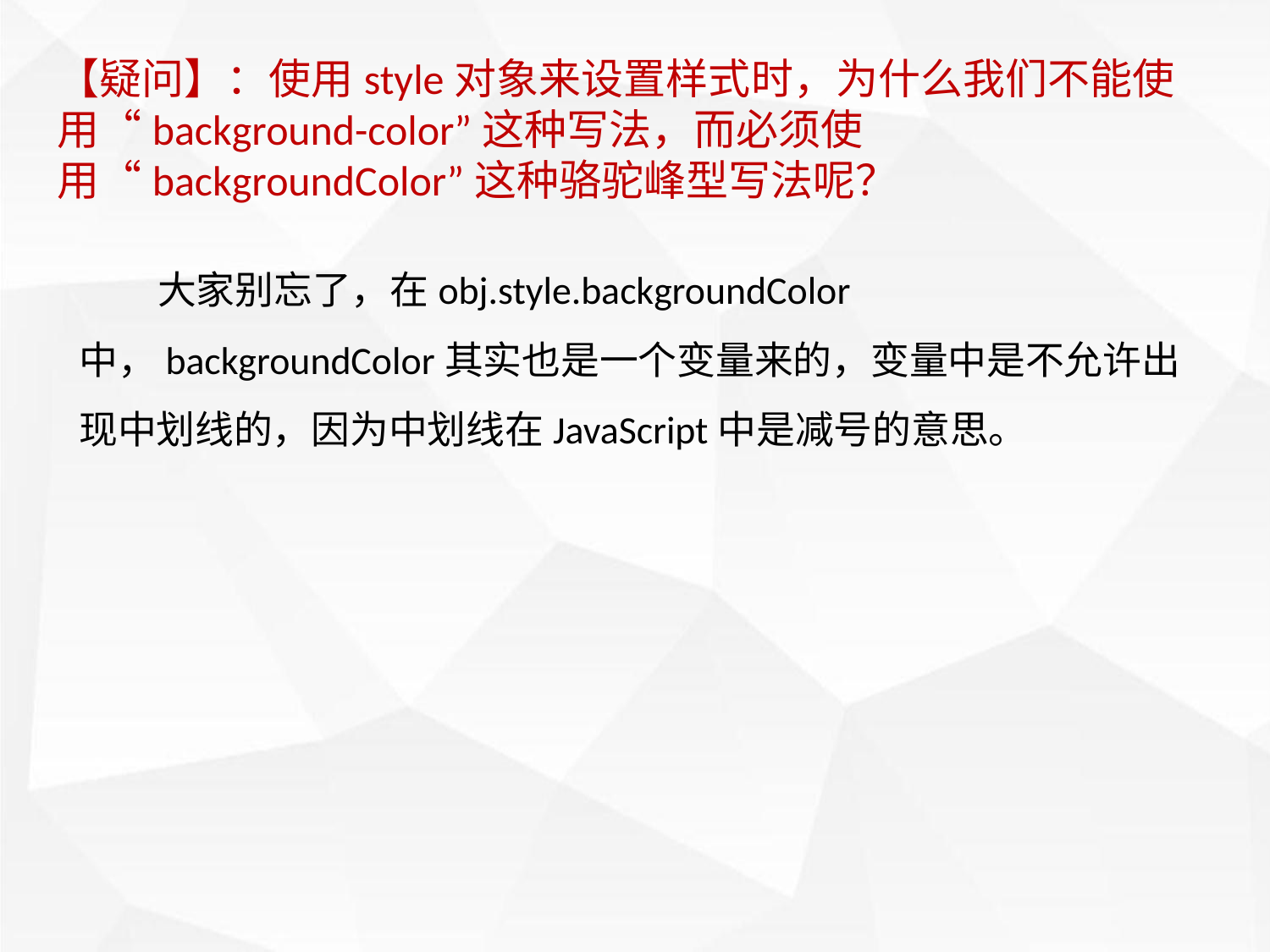

【疑问】：使用style对象来设置样式时，为什么我们不能使用“background-color”这种写法，而必须使用“backgroundColor”这种骆驼峰型写法呢？
        大家别忘了，在obj.style.backgroundColor中，backgroundColor其实也是一个变量来的，变量中是不允许出现中划线的，因为中划线在JavaScript中是减号的意思。